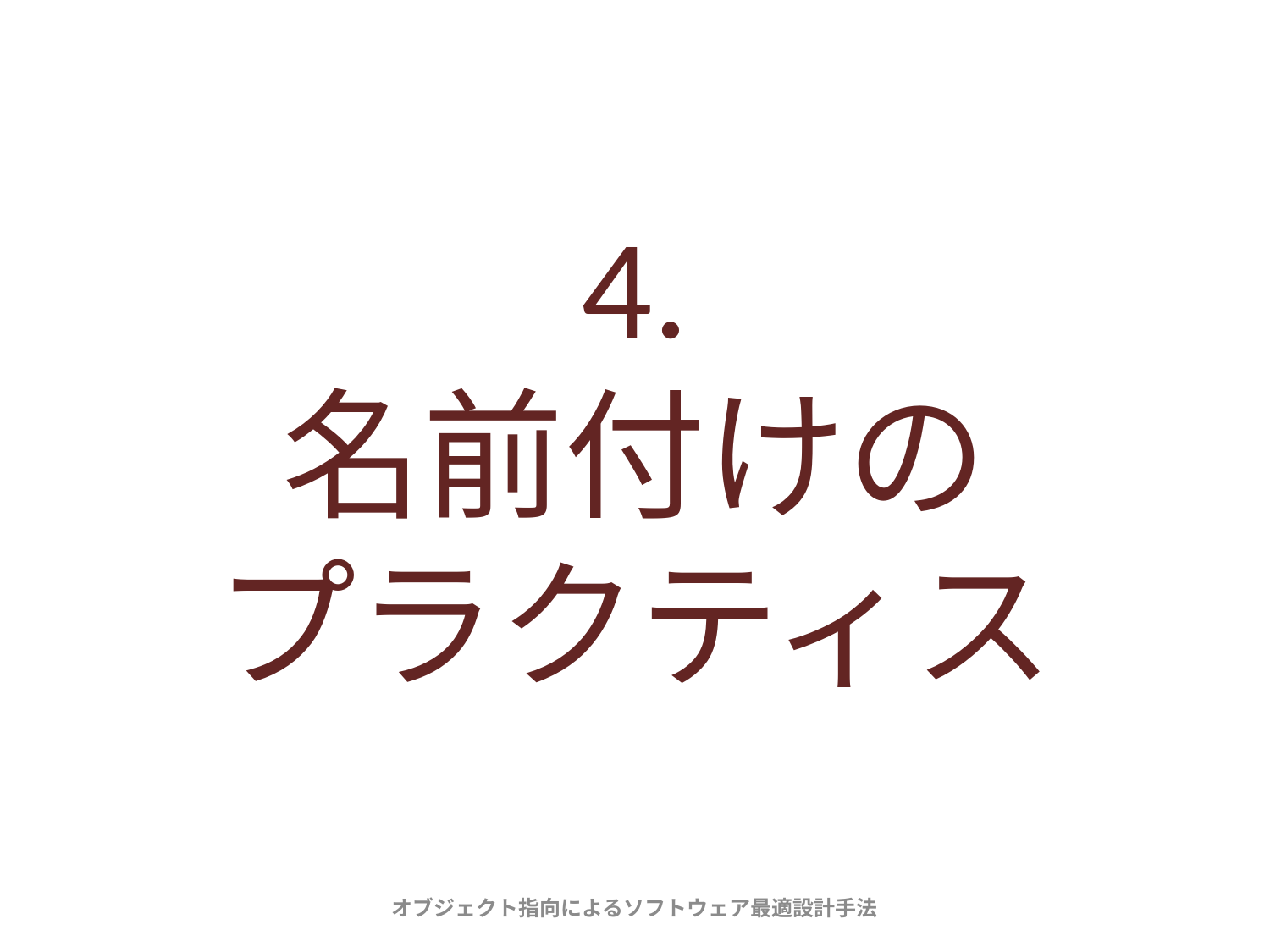

# 4. 名前付けの プラクティス
オブジェクト指向によるソフトウェア最適設計手法